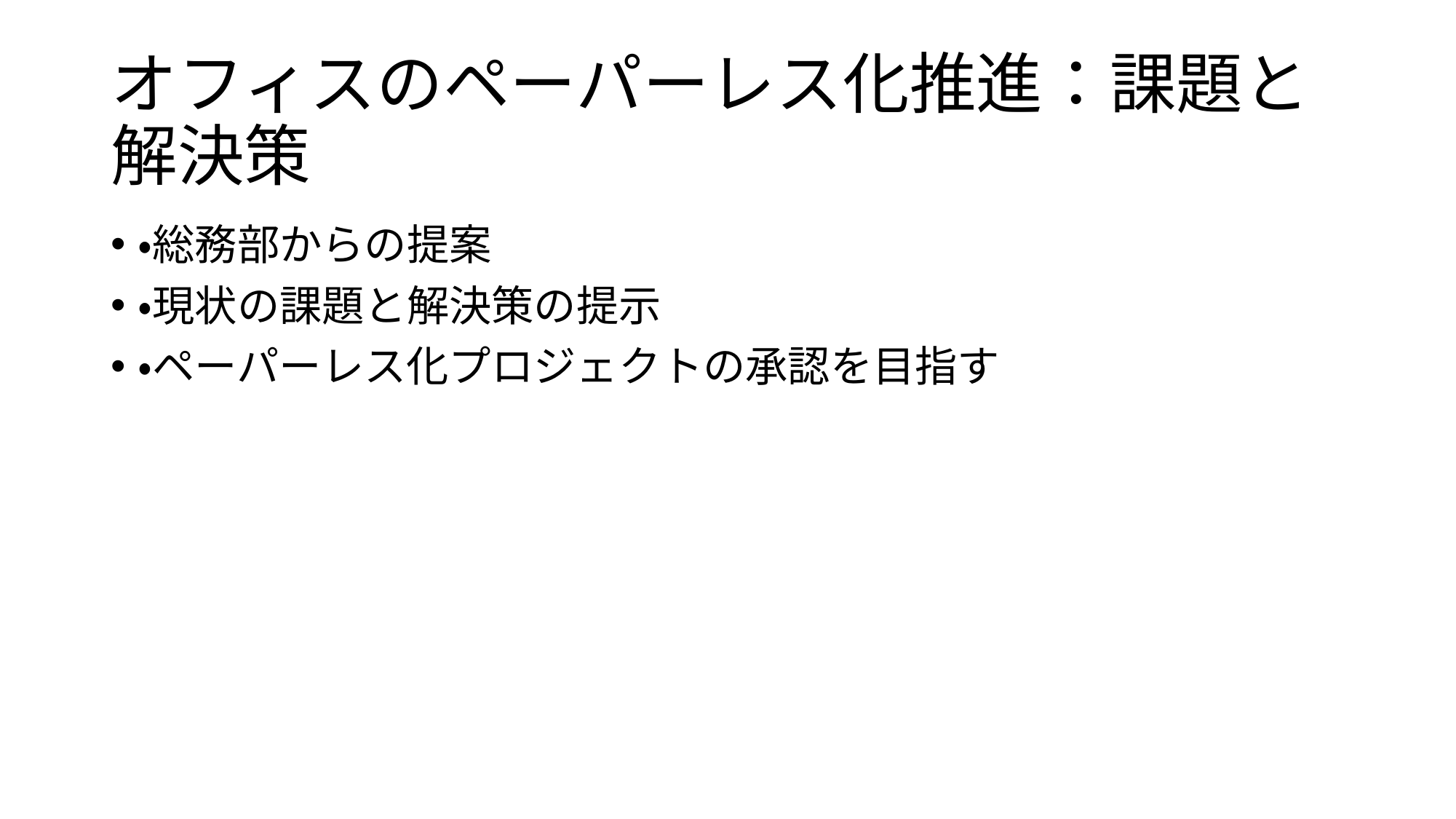

# オフィスのペーパーレス化推進：課題と解決策
・総務部からの提案
・現状の課題と解決策の提示
・ペーパーレス化プロジェクトの承認を目指す